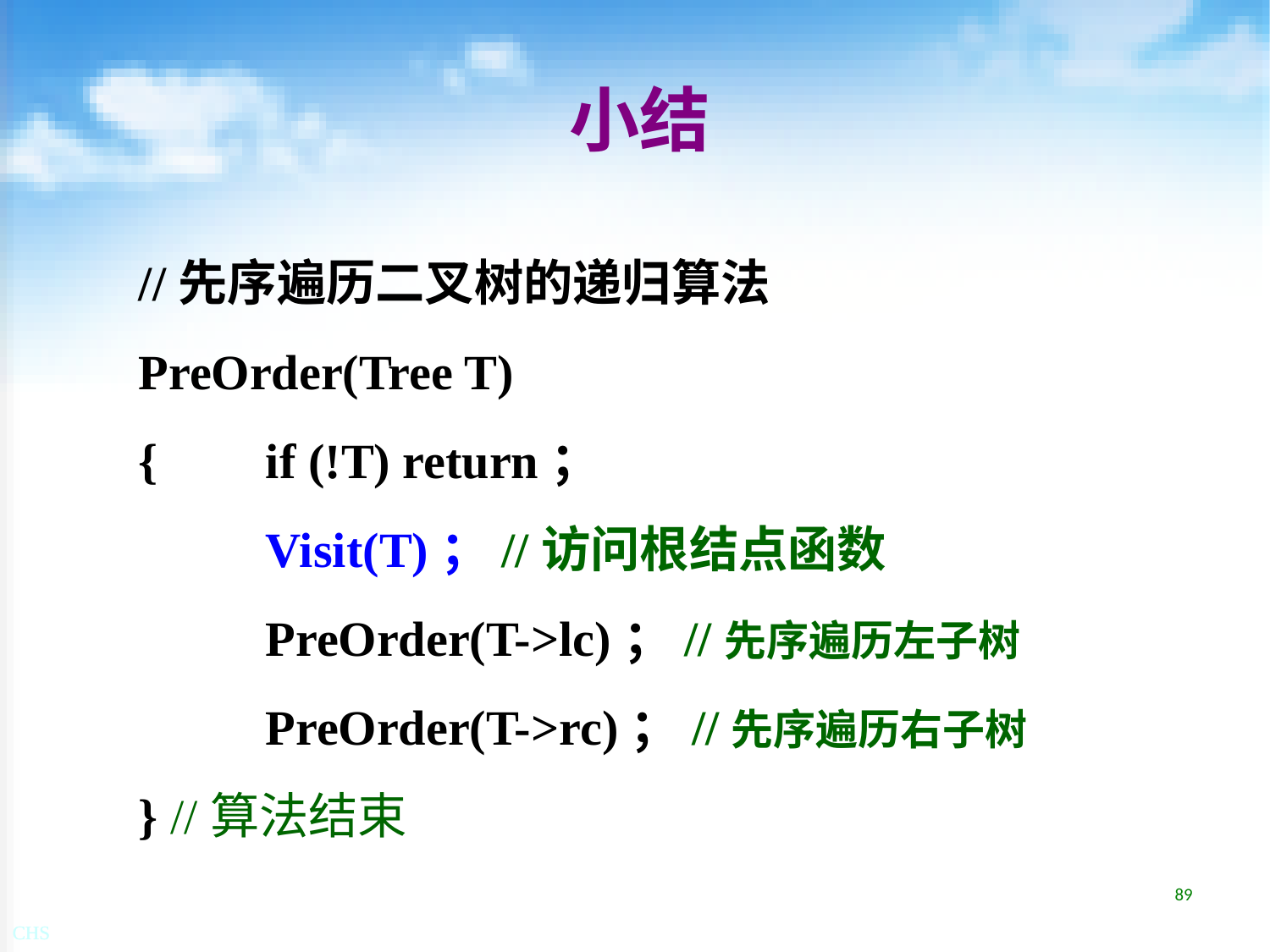

# 小结
//先序遍历二叉树的递归算法
PreOrder(Tree T)
{	if (!T) return；
	Visit(T)；//访问根结点函数
	PreOrder(T->lc)；//先序遍历左子树
	PreOrder(T->rc)；//先序遍历右子树
} //算法结束
89